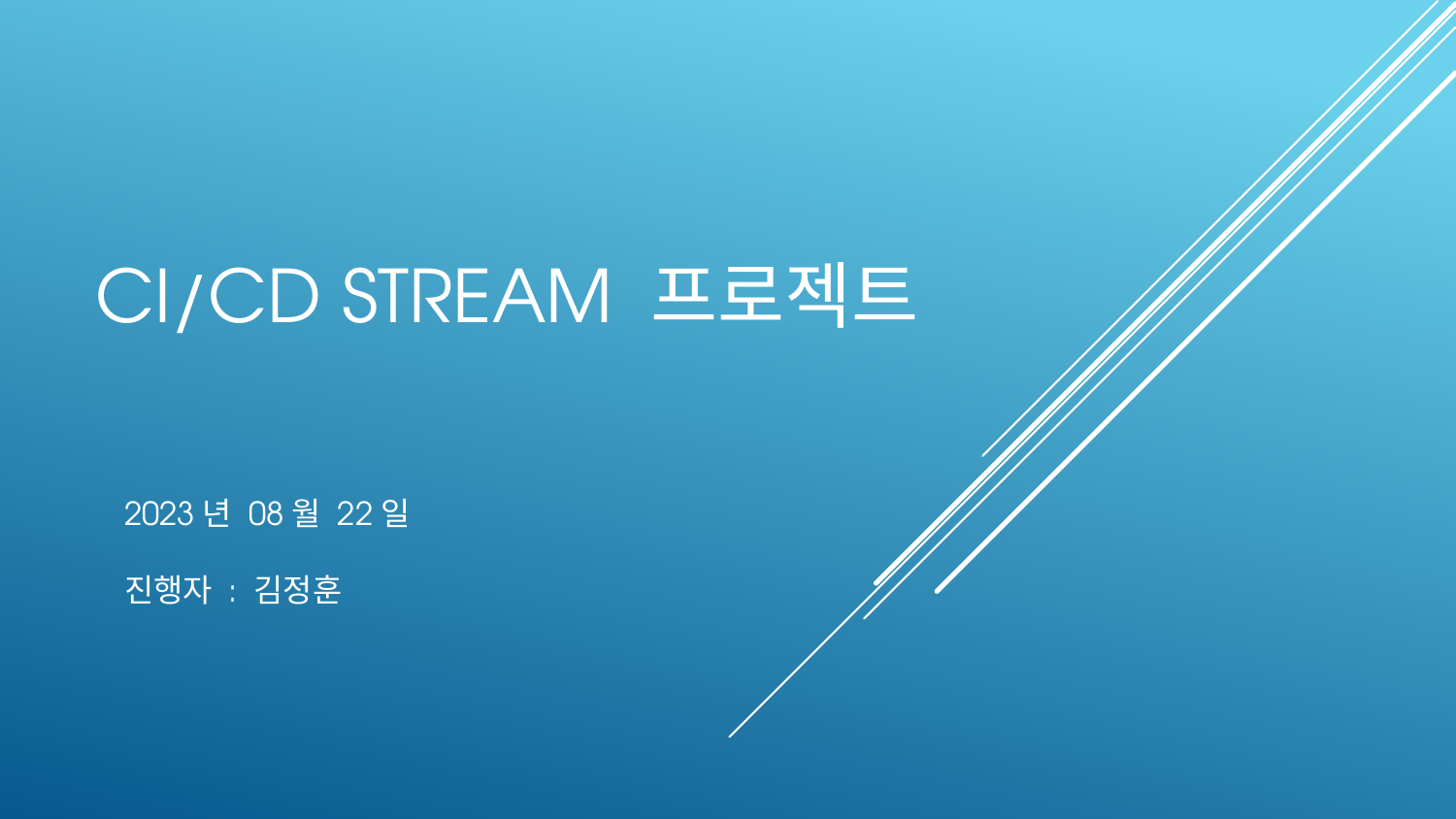

# Ci/cd stream 프로젝트
2023년 08월 22일

진행자 : 김정훈